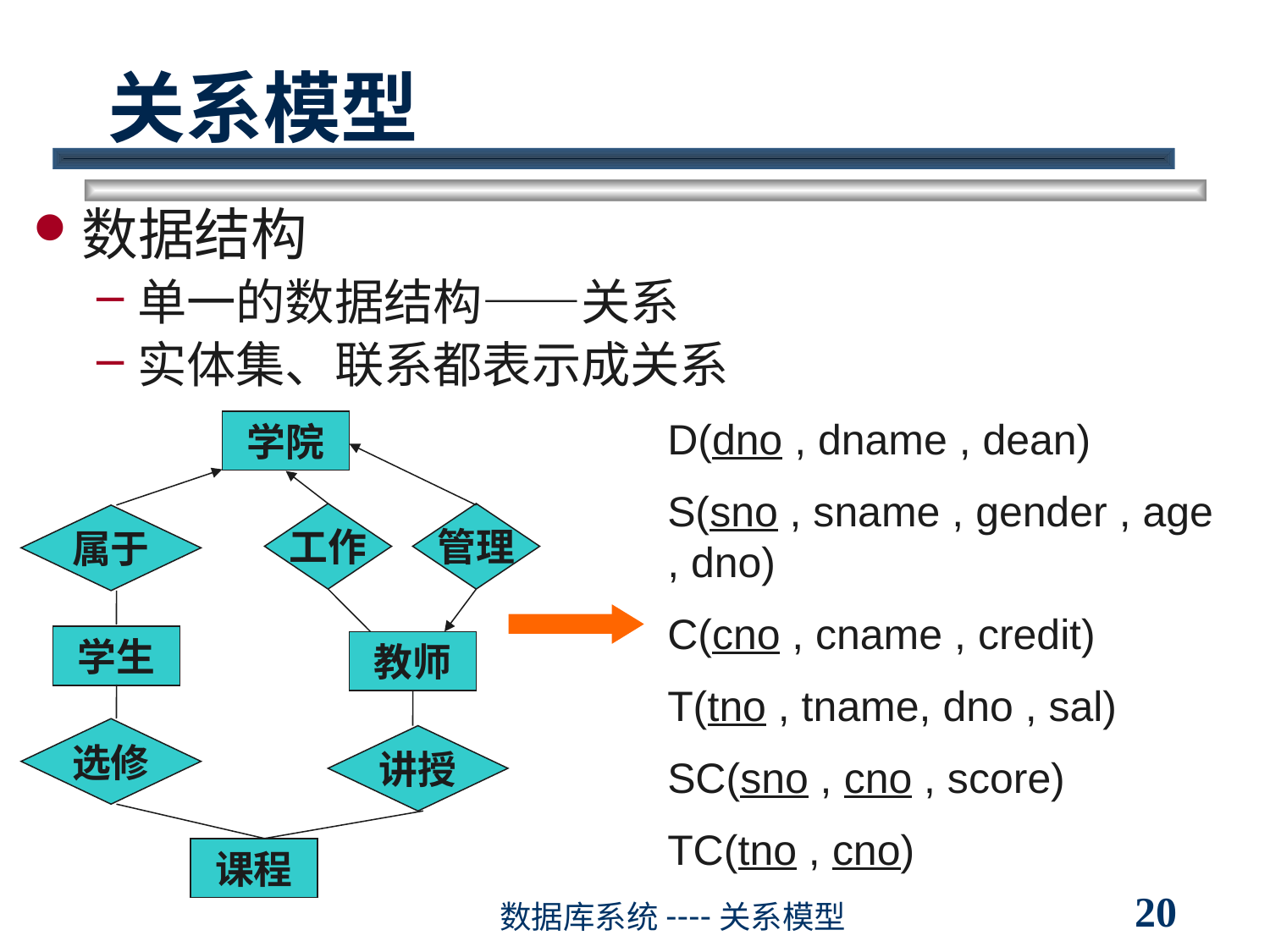

# 关系模型
数据结构
单一的数据结构——关系
实体集、联系都表示成关系
D(dno , dname , dean)
S(sno , sname , gender , age , dno)
C(cno , cname , credit)
T(tno , tname, dno , sal)
SC(sno , cno , score)
TC(tno , cno)
学院

工作
管理
属于

学生
教师

选修
讲授

课程

20
数据库系统----关系模型